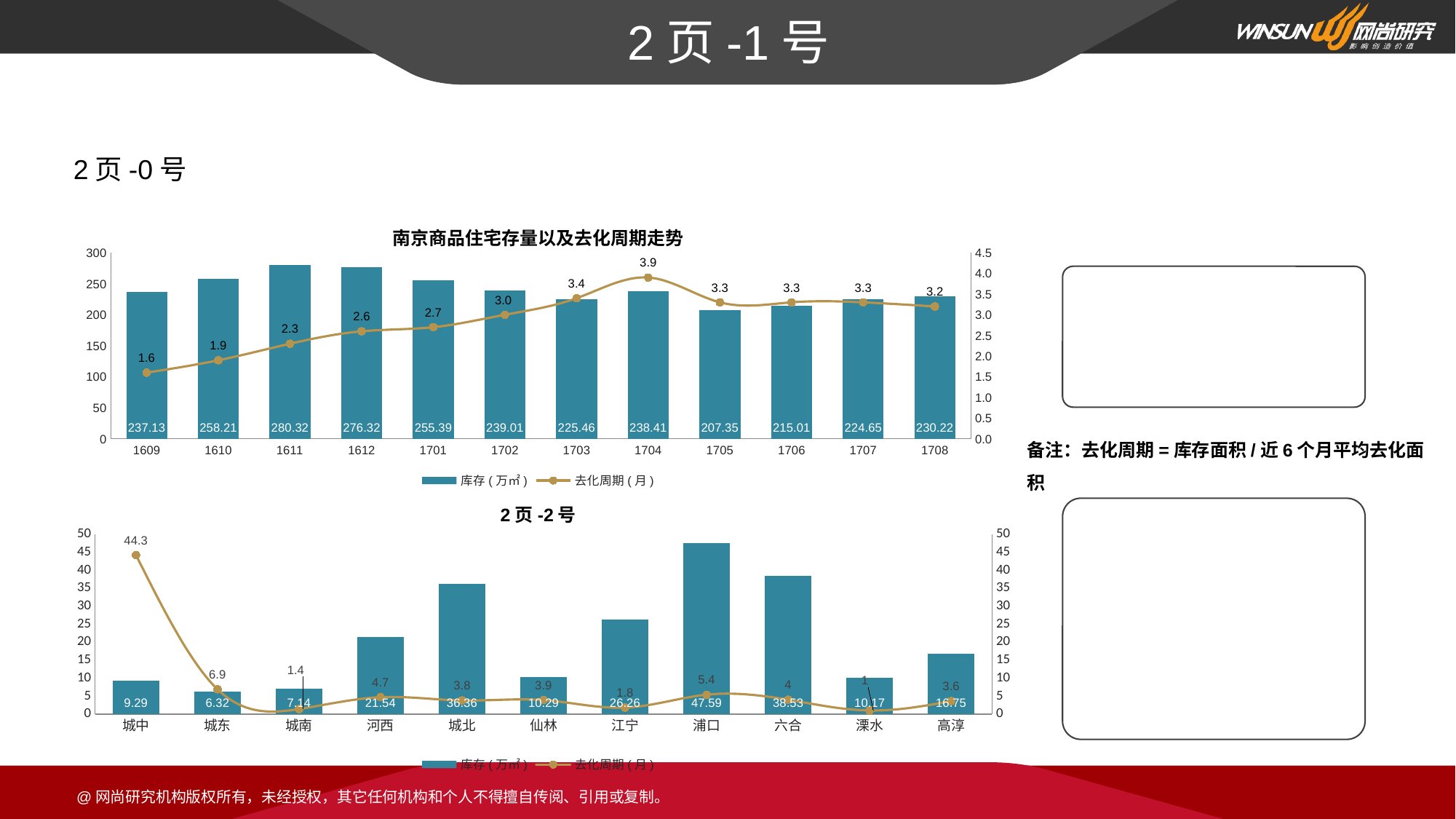

# 2页-1号
2页-0号

### Chart

| Category | 库存(万㎡) | 去化周期(月) |
|---|---|---|
| 1609 | 237.13 | 1.6 |
| 1610 | 258.21 | 1.9 |
| 1611 | 280.32 | 2.3 |
| 1612 | 276.32 | 2.6 |
| 1701 | 255.39 | 2.7 |
| 1702 | 239.01 | 3.0 |
| 1703 | 225.46 | 3.4 |
| 1704 | 238.41 | 3.9 |
| 1705 | 207.35 | 3.3 |
| 1706 | 215.01 | 3.3 |
| 1707 | 224.65 | 3.3 |
| 1708 | 230.22 | 3.2 |
2页-4号
2页-2号
2页-5号

### Chart

| Category | 库存(万㎡) | 去化周期(月) |
|---|---|---|
| 城中 | 9.29 | 44.3 |
| 城东 | 6.32 | 6.9 |
| 城南 | 7.14 | 1.4 |
| 河西 | 21.54 | 4.7 |
| 城北 | 36.36 | 3.8 |
| 仙林 | 10.29 | 3.9 |
| 江宁 | 26.26 | 1.8 |
| 浦口 | 47.59 | 5.4 |
| 六合 | 38.53 | 4.0 |
| 溧水 | 10.17 | 1.0 |
| 高淳 | 16.75 | 3.6 |